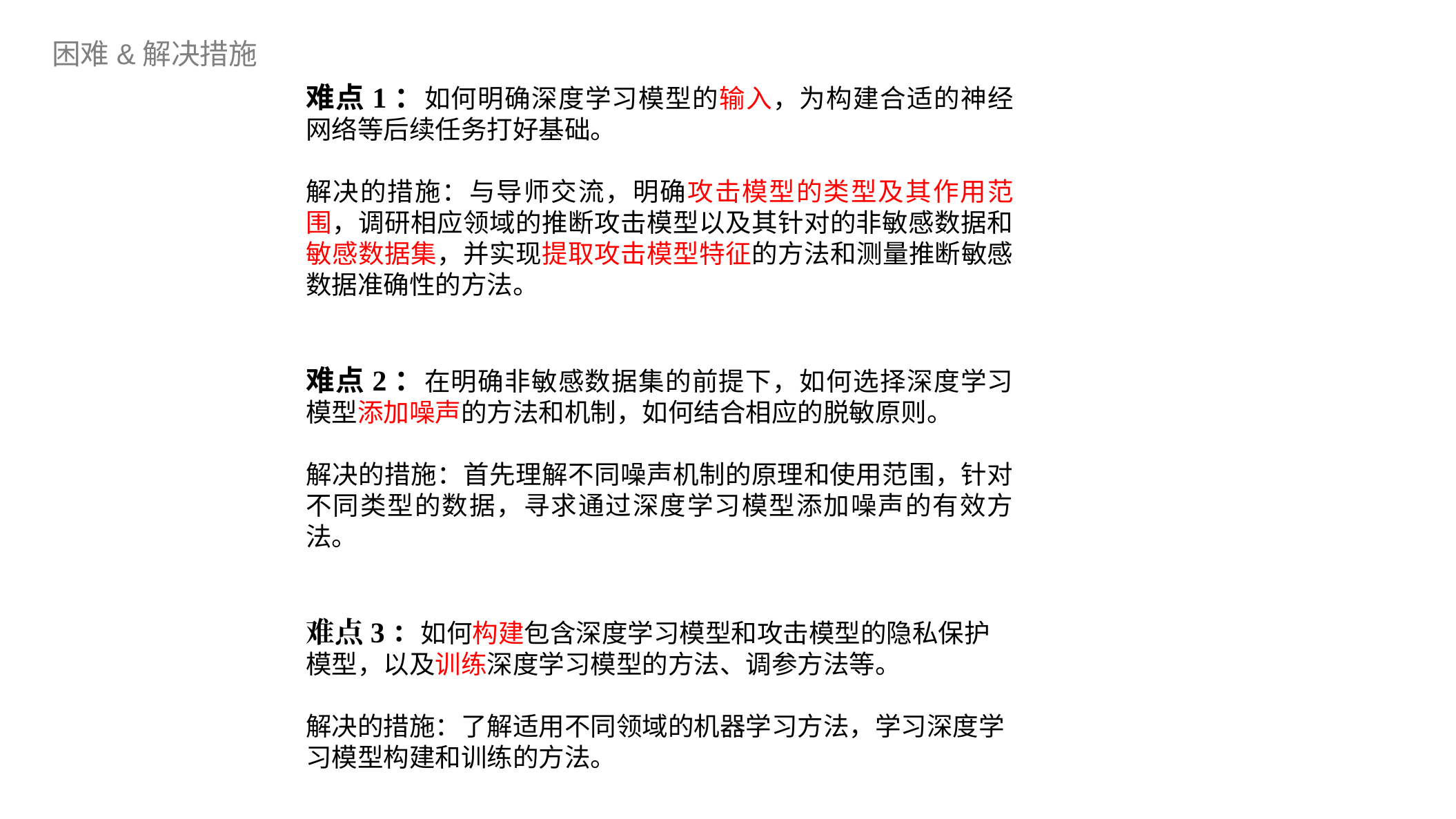

困难&解决措施
难点1：如何明确深度学习模型的输入，为构建合适的神经网络等后续任务打好基础。

解决的措施：与导师交流，明确攻击模型的类型及其作用范围，调研相应领域的推断攻击模型以及其针对的非敏感数据和敏感数据集，并实现提取攻击模型特征的方法和测量推断敏感数据准确性的方法。

难点2：在明确非敏感数据集的前提下，如何选择深度学习模型添加噪声的方法和机制，如何结合相应的脱敏原则。

解决的措施：首先理解不同噪声机制的原理和使用范围，针对不同类型的数据，寻求通过深度学习模型添加噪声的有效方法。

难点3：如何构建包含深度学习模型和攻击模型的隐私保护模型，以及训练深度学习模型的方法、调参方法等。

解决的措施：了解适用不同领域的机器学习方法，学习深度学习模型构建和训练的方法。